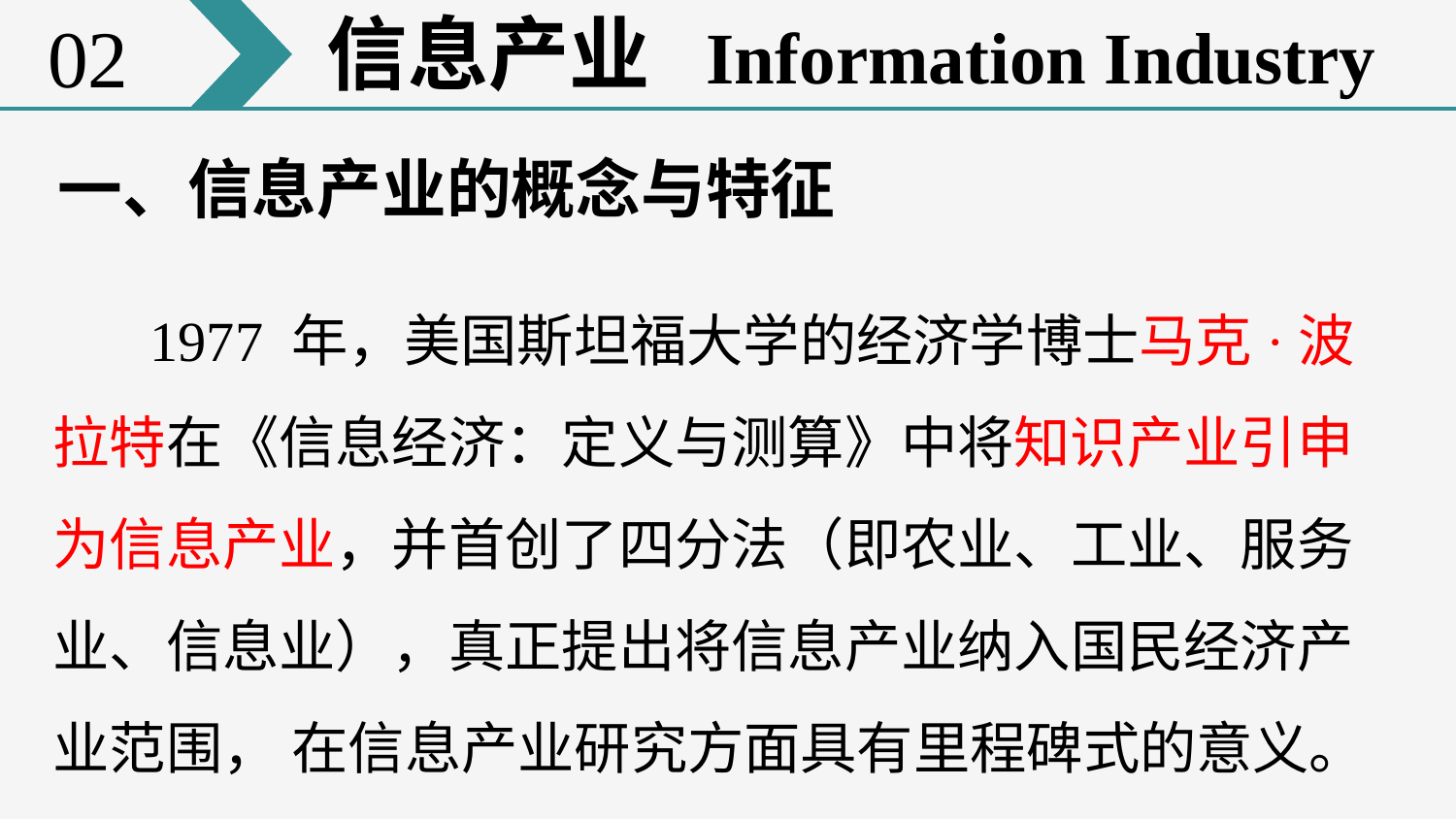

信息产业  Information Industry

02
一、信息产业的概念与特征
        1977 年，美国斯坦福大学的经济学博士马克·波拉特在《信息经济：定义与测算》中将知识产业引申为信息产业，并首创了四分法（即农业、工业、服务业、信息业），真正提出将信息产业纳入国民经济产业范围， 在信息产业研究方面具有里程碑式的意义。